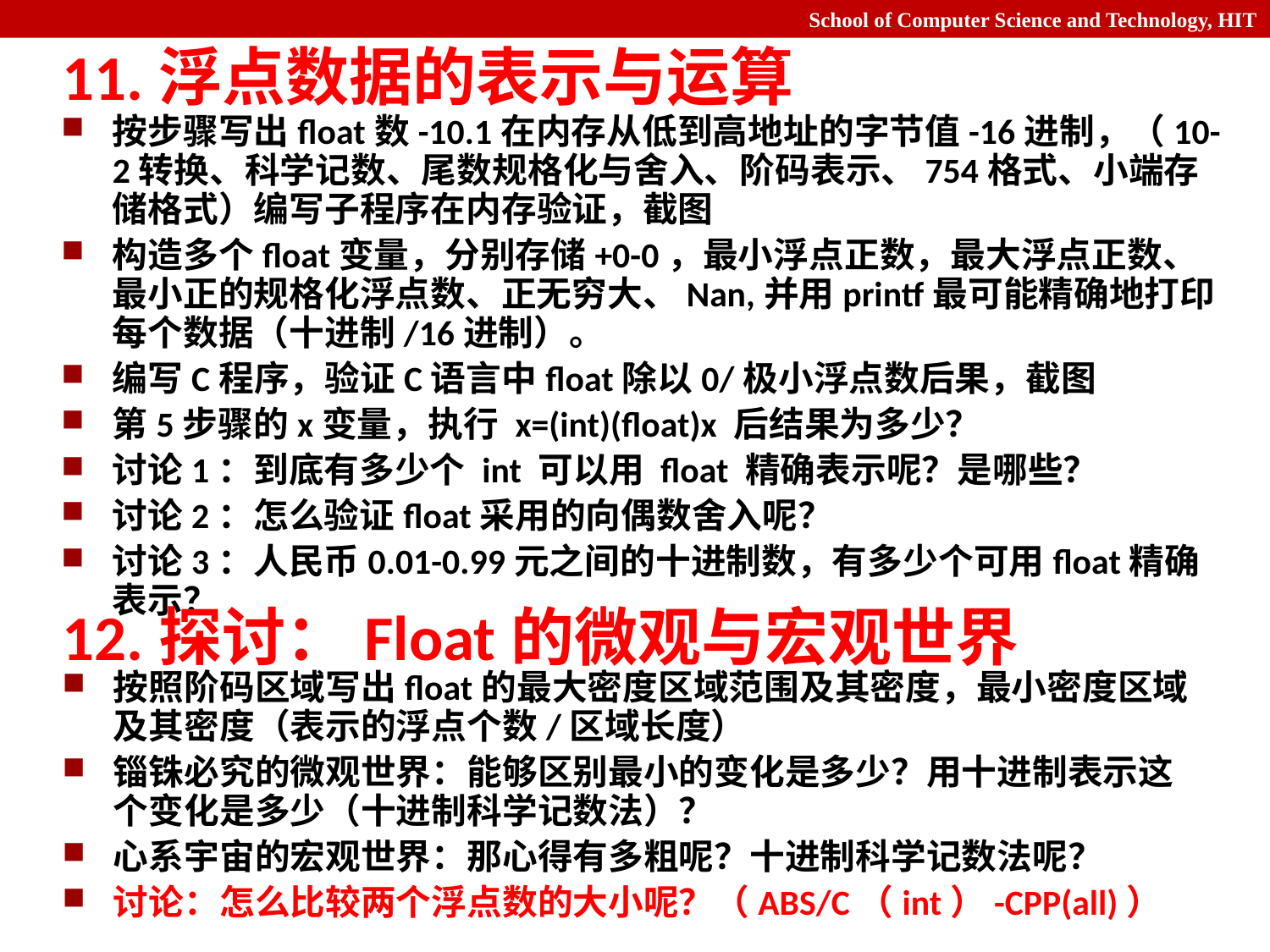

-14-
# 11.浮点数据的表示与运算
按步骤写出float数-10.1在内存从低到高地址的字节值-16进制，（10-2转换、科学记数、尾数规格化与舍入、阶码表示、754格式、小端存储格式）编写子程序在内存验证，截图
构造多个float变量，分别存储+0-0，最小浮点正数，最大浮点正数、最小正的规格化浮点数、正无穷大、Nan,并用printf最可能精确地打印每个数据（十进制/16进制）。
编写C程序，验证C语言中float除以0/极小浮点数后果，截图
第5步骤的x变量，执行 x=(int)(float)x 后结果为多少？
讨论1：到底有多少个 int 可以用 float 精确表示呢？是哪些？
讨论2：怎么验证float采用的向偶数舍入呢？
讨论3：人民币0.01-0.99元之间的十进制数，有多少个可用float精确表示？
12.探讨：Float的微观与宏观世界
按照阶码区域写出float的最大密度区域范围及其密度，最小密度区域及其密度（表示的浮点个数/区域长度）
锱铢必究的微观世界：能够区别最小的变化是多少？用十进制表示这个变化是多少（十进制科学记数法）？
心系宇宙的宏观世界：那心得有多粗呢？十进制科学记数法呢？
讨论：怎么比较两个浮点数的大小呢？（ABS/C（int）-CPP(all)）